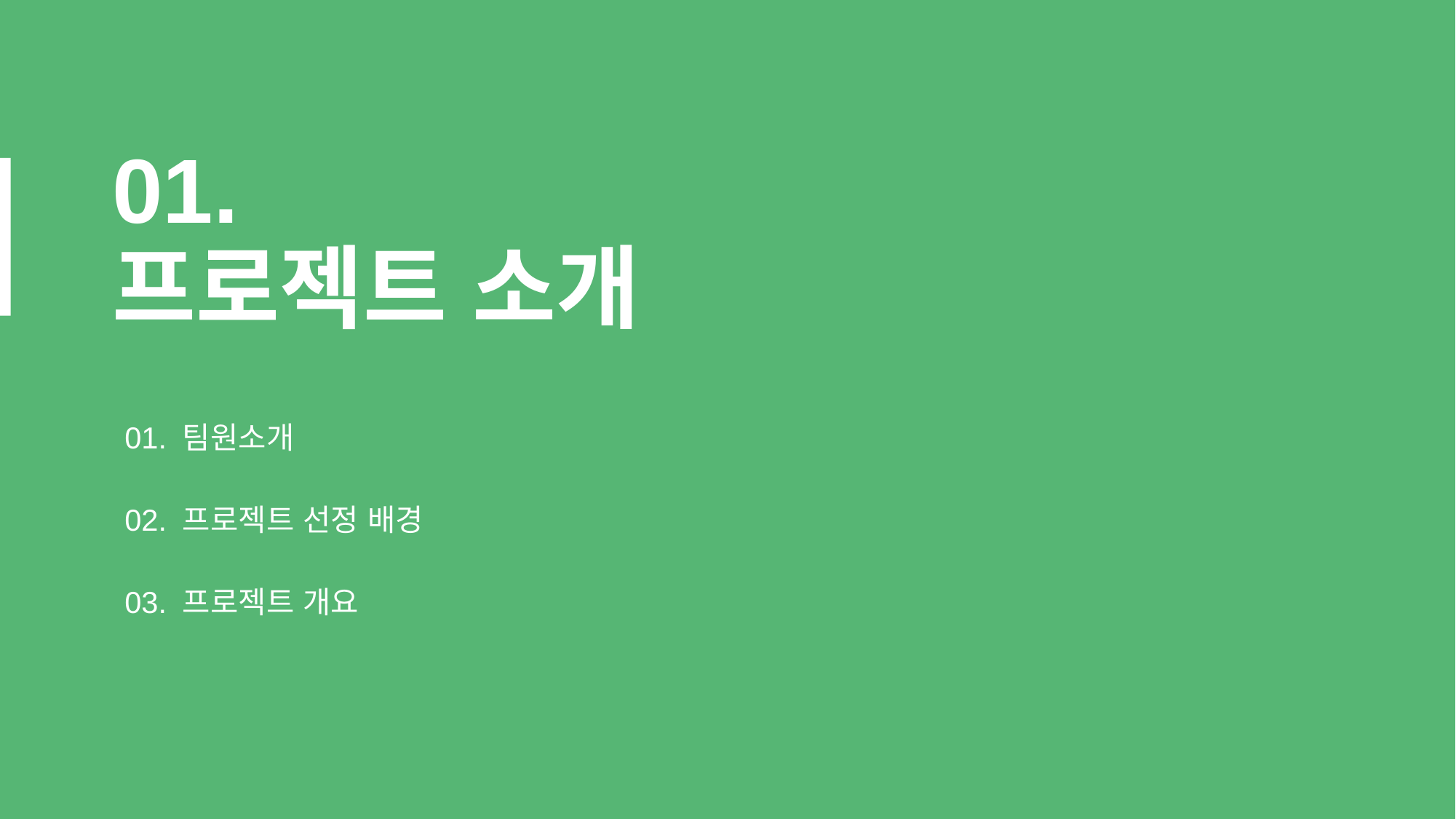

# 01. 프로젝트 소개

01. 팀원소개
02. 프로젝트 선정 배경
03. 프로젝트 개요